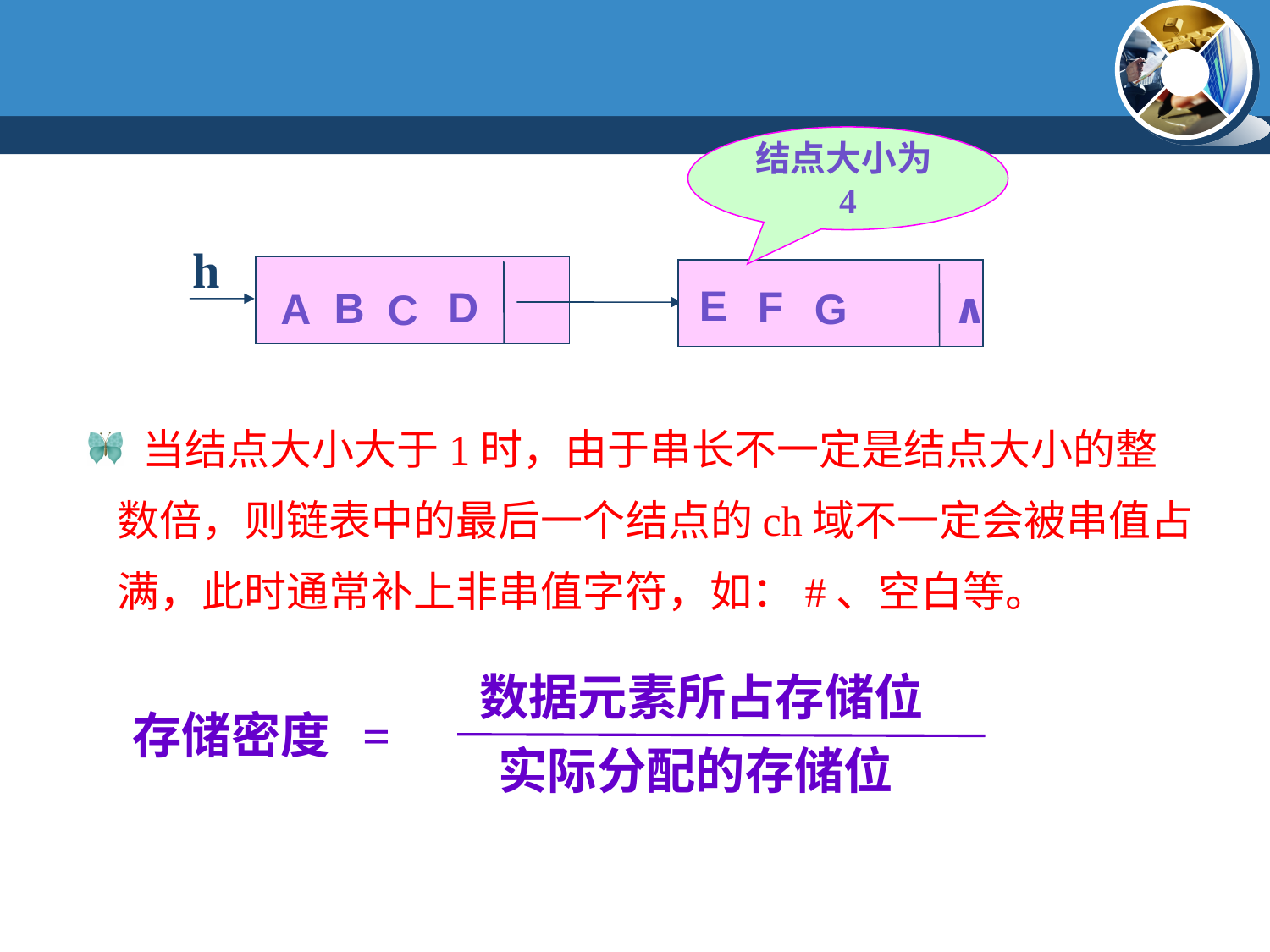

结点大小为4
h

E
F
D
B
∧
A

G
C

 当结点大小大于1时，由于串长不一定是结点大小的整数倍，则链表中的最后一个结点的ch域不一定会被串值占满，此时通常补上非串值字符，如：#、空白等。
数据元素所占存储位
存储密度 =
实际分配的存储位